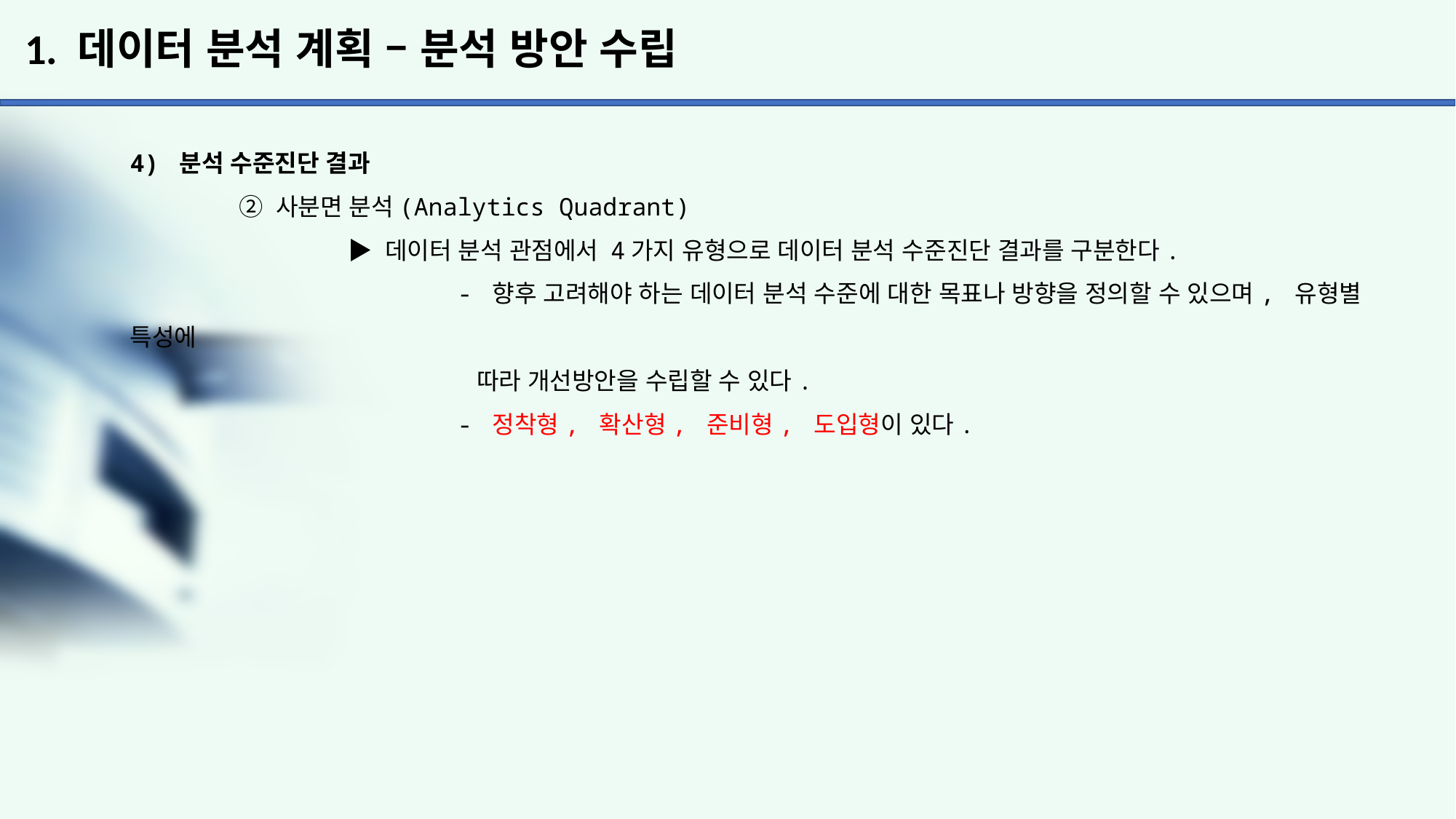

# 1. 데이터 분석 계획 – 분석 방안 수립
4) 분석 수준진단 결과
	② 사분면 분석(Analytics Quadrant)
		▶ 데이터 분석 관점에서 4가지 유형으로 데이터 분석 수준진단 결과를 구분한다.
			- 향후 고려해야 하는 데이터 분석 수준에 대한 목표나 방향을 정의할 수 있으며, 유형별 특성에
			  따라 개선방안을 수립할 수 있다.
			- 정착형, 확산형, 준비형, 도입형이 있다.